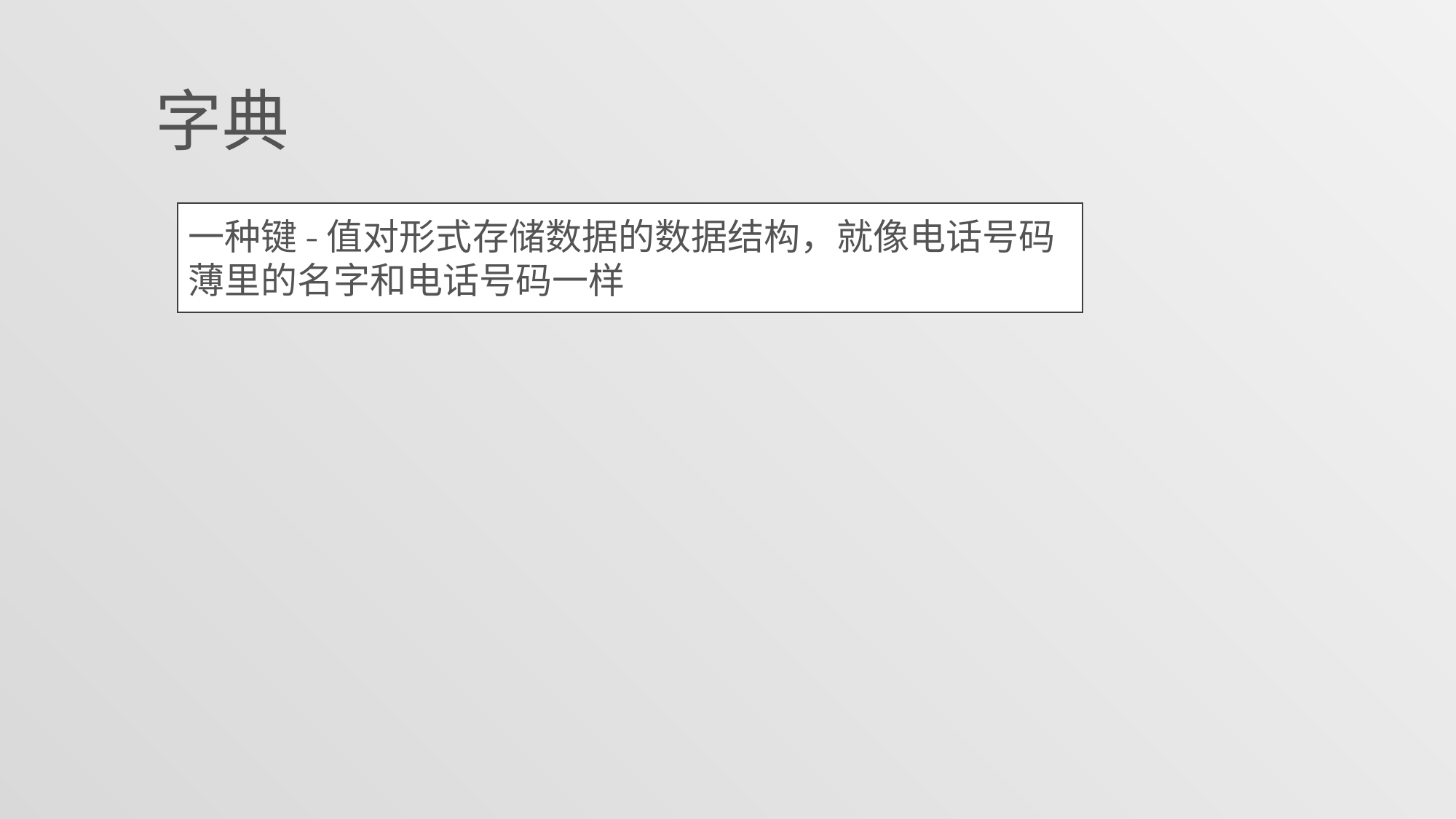

字典
一种键-值对形式存储数据的数据结构，就像电话号码薄里的名字和电话号码一样